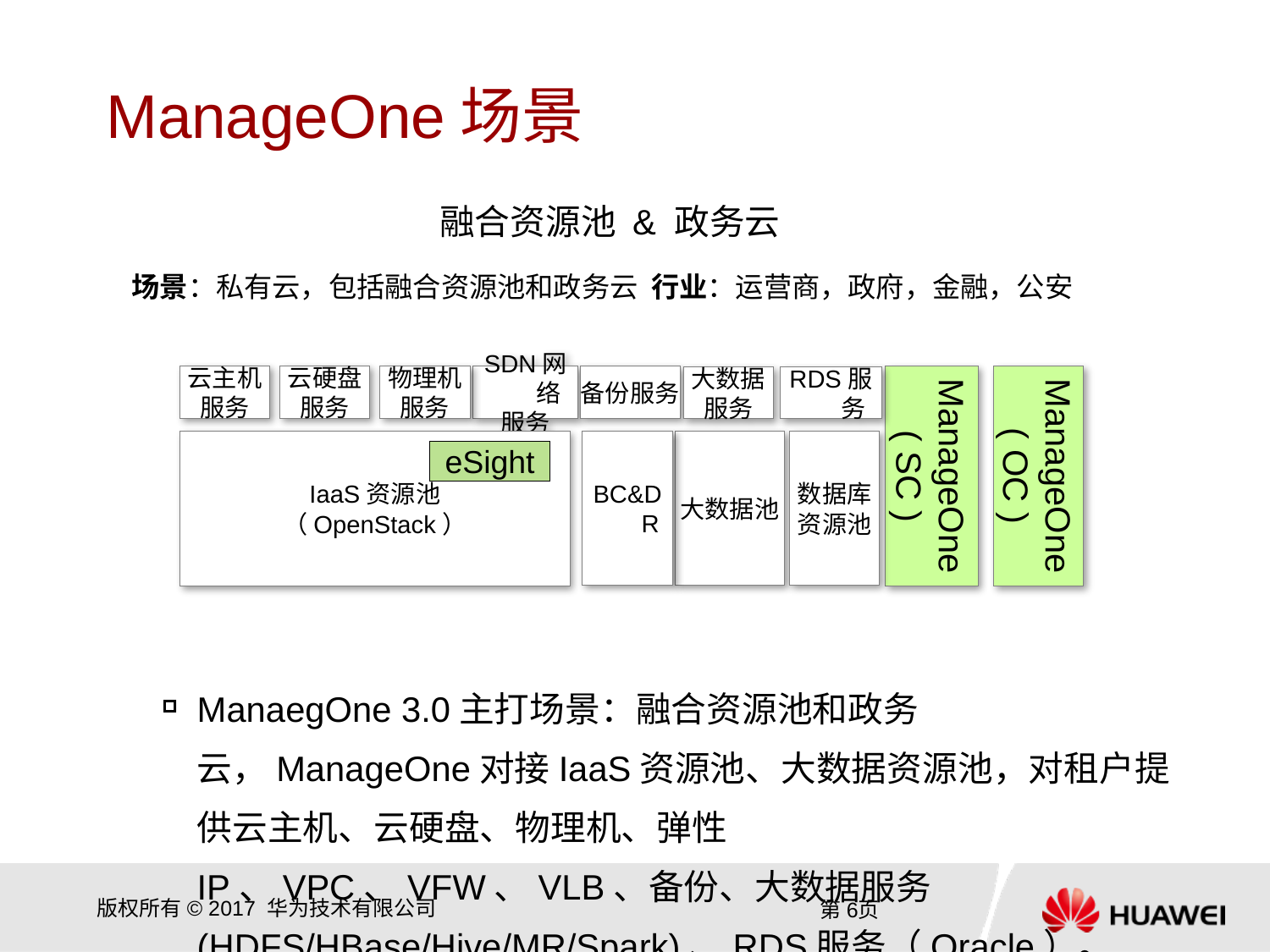

# ManageOne场景

ManaegOne 3.0主打场景：融合资源池和政务云，ManageOne对接IaaS资源池、大数据资源池，对租户提供云主机、云硬盘、物理机、弹性IP、VPC、VFW、VLB、备份、大数据服务 (HDFS/HBase/Hive/MR/Spark)、RDS服务（Oracle）。
融合资源池 & 政务云
场景：私有云，包括融合资源池和政务云  行业：运营商，政府，金融，公安
云主机
服务
云硬盘
服务
物理机
服务
SDN网络
服务
备份服务
ManageOne
( SC )
ManageOne
( OC )
大数据
服务
RDS服务
IaaS资源池
（OpenStack）
BC&DR
大数据池
数据库
资源池
eSight